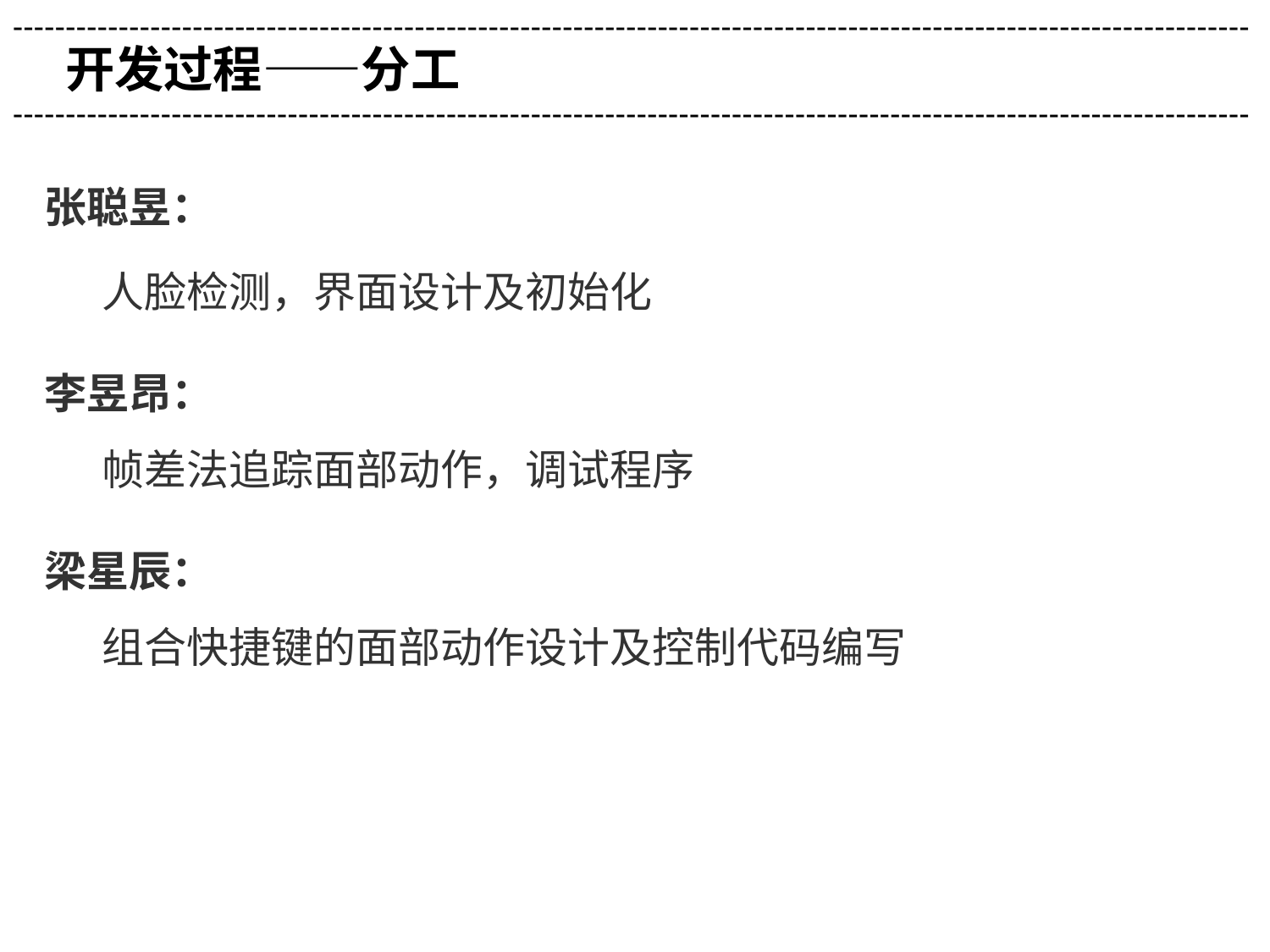

---------------------------------------------------------------------------------------------------------------------
开发过程——分工
---------------------------------------------------------------------------------------------------------------------
张聪昱：
     人脸检测，界面设计及初始化

李昱昂：
     帧差法追踪面部动作，调试程序

梁星辰：
     组合快捷键的面部动作设计及控制代码编写